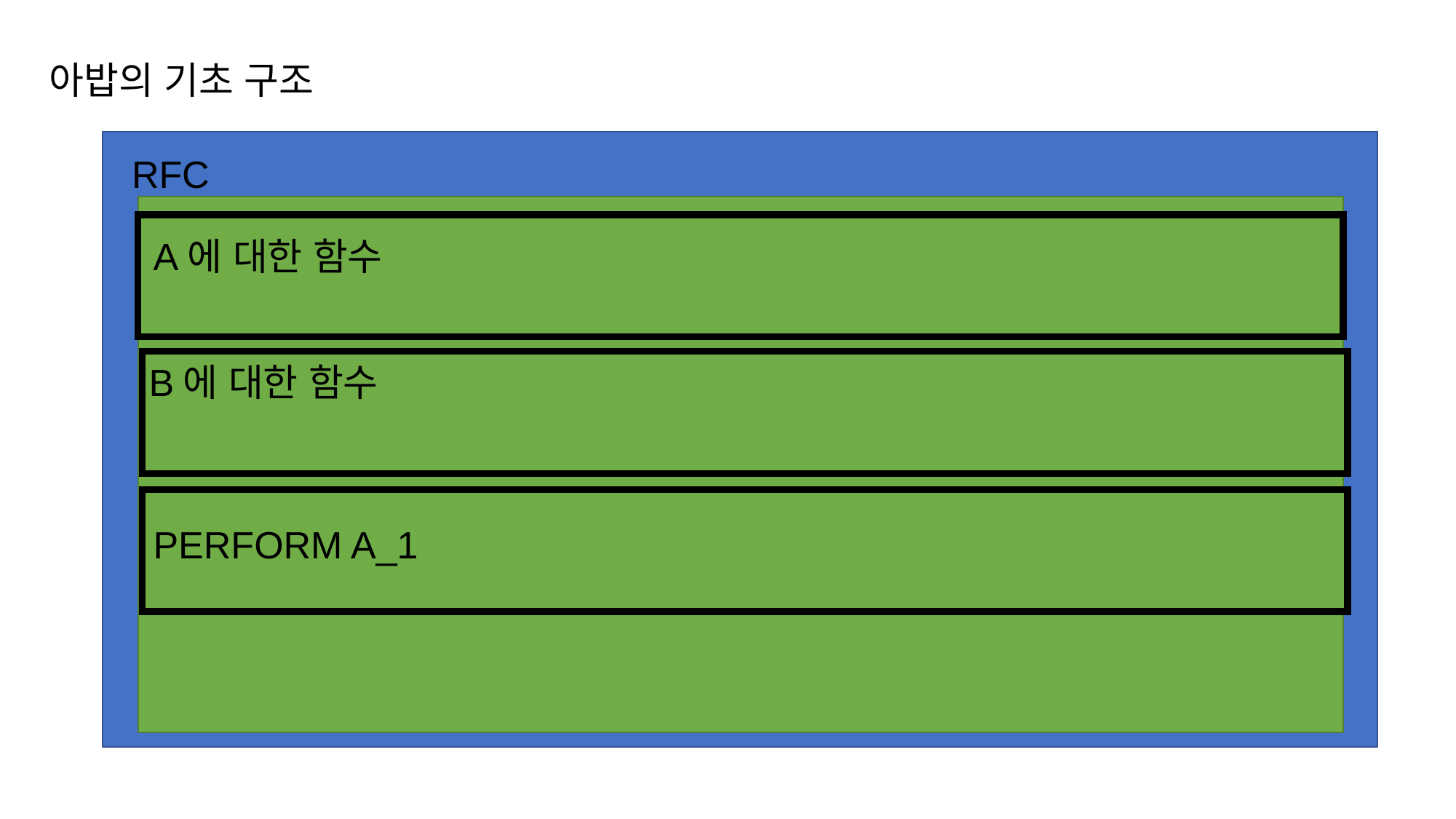

아밥의 기초 구조

RFC

A에 대한 함수

B에 대한 함수

PERFORM A_1